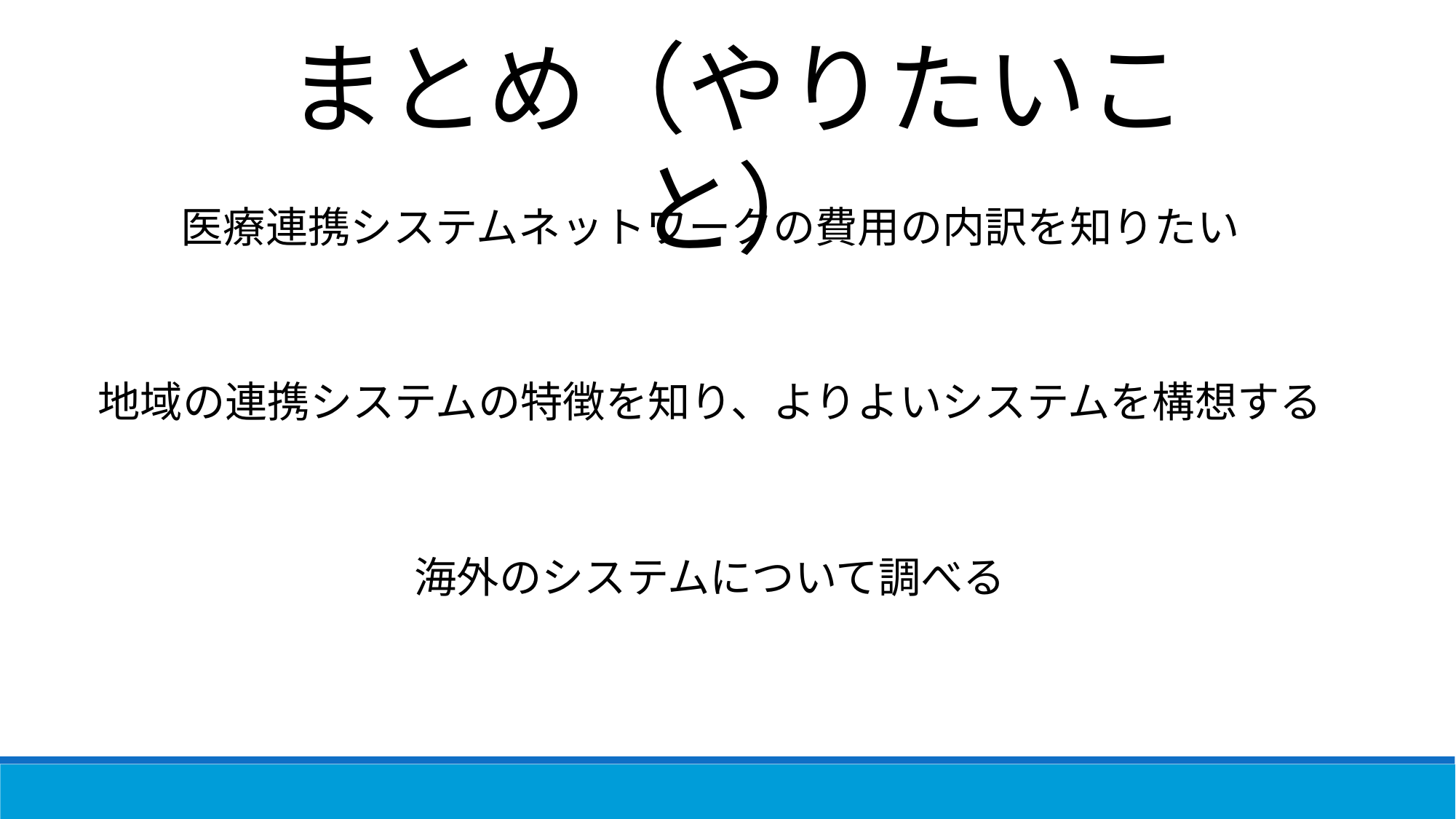

まとめ（やりたいこと）
医療連携システムネットワークの費用の内訳を知りたい
地域の連携システムの特徴を知り、よりよいシステムを構想する
海外のシステムについて調べる